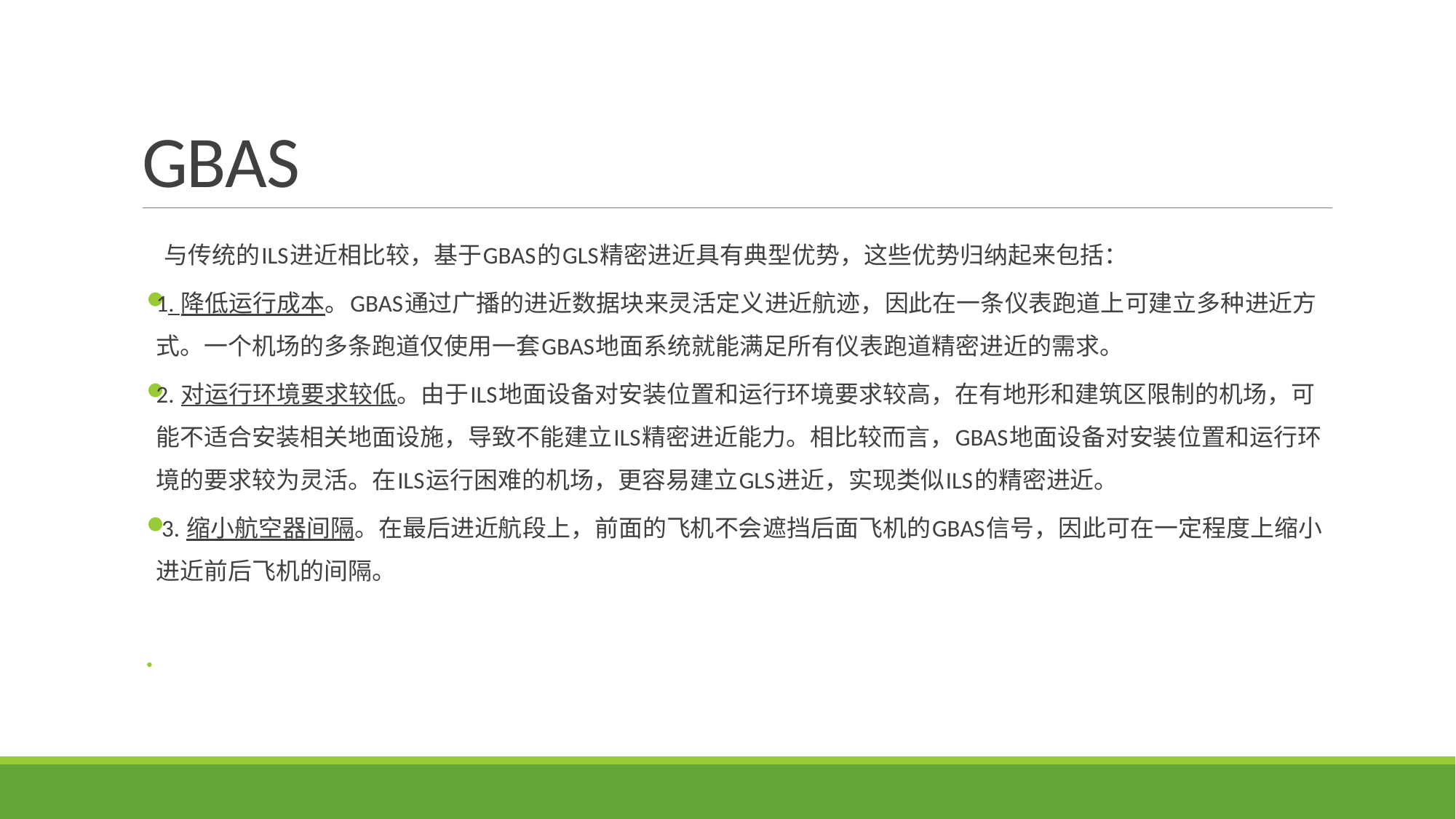

# GBAS
   与传统的ILS进近相比较，基于GBAS的GLS精密进近具有典型优势，这些优势归纳起来包括：
1. 降低运行成本。GBAS通过广播的进近数据块来灵活定义进近航迹，因此在一条仪表跑道上可建立多种进近方式。一个机场的多条跑道仅使用一套GBAS地面系统就能满足所有仪表跑道精密进近的需求。
2. 对运行环境要求较低。由于ILS地面设备对安装位置和运行环境要求较高，在有地形和建筑区限制的机场，可能不适合安装相关地面设施，导致不能建立ILS精密进近能力。相比较而言，GBAS地面设备对安装位置和运行环境的要求较为灵活。在ILS运行困难的机场，更容易建立GLS进近，实现类似ILS的精密进近。
 3. 缩小航空器间隔。在最后进近航段上，前面的飞机不会遮挡后面飞机的GBAS信号，因此可在一定程度上缩小进近前后飞机的间隔。